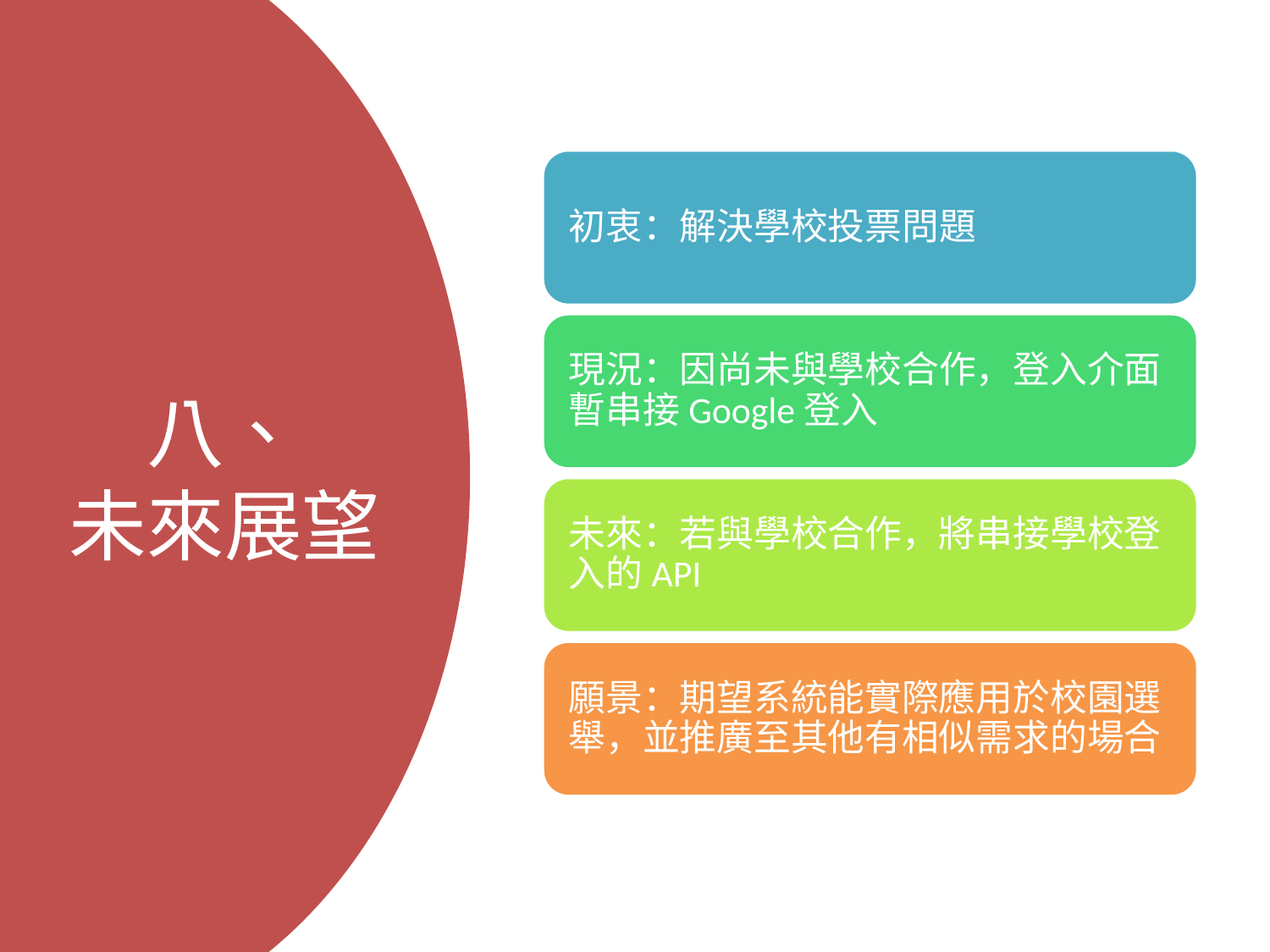

初衷：解決學校投票問題
現況：因尚未與學校合作，登入介面暫串接Google登入
未來：若與學校合作，將串接學校登入的API
願景：期望系統能實際應用於校園選舉，並推廣至其他有相似需求的場合
# 八、 未來展望